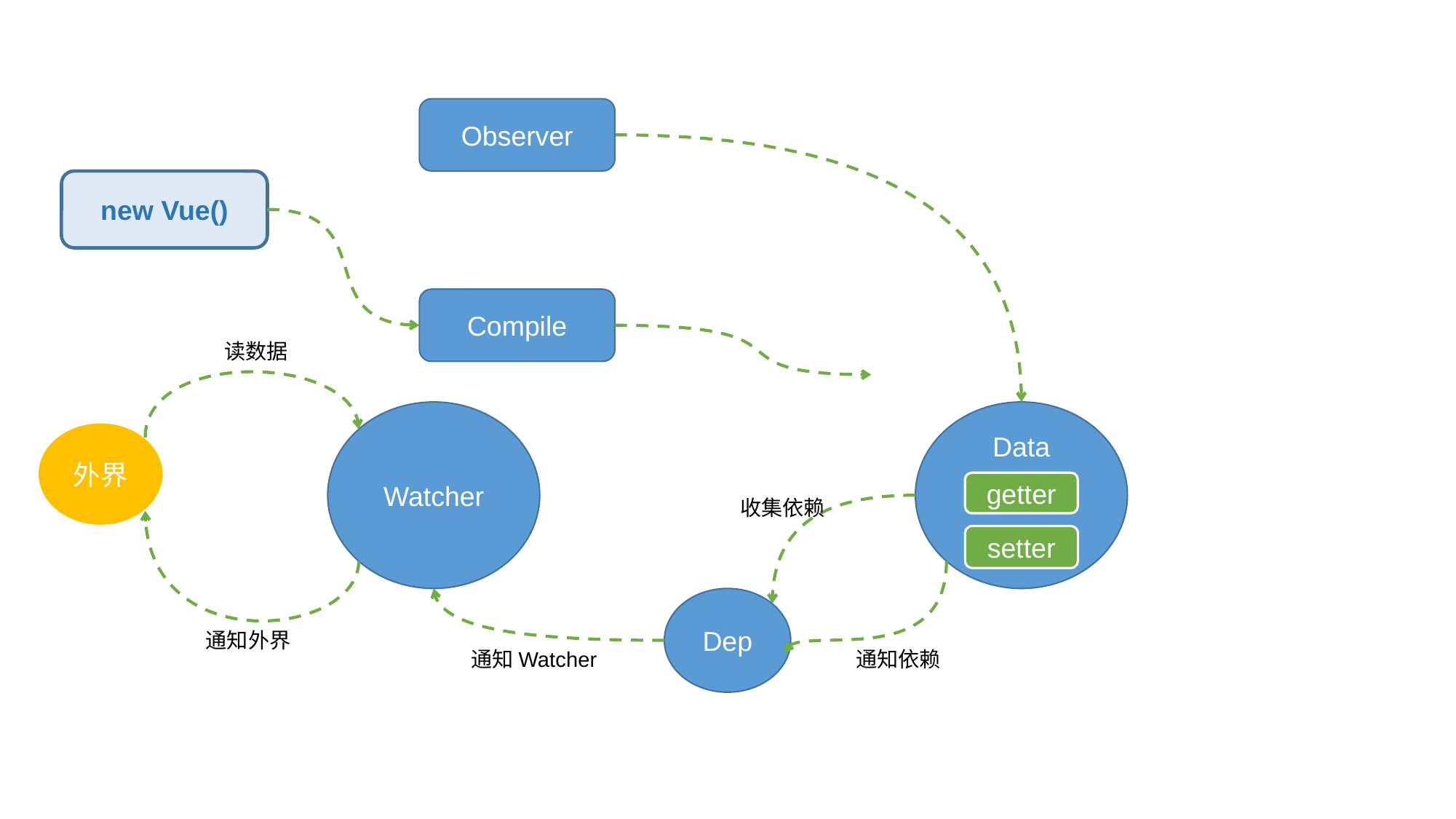

Observer
new Vue()
Compile
读数据
Watcher
Data

getter
setter
外界
收集依赖
Dep
通知外界
通知Watcher
通知依赖